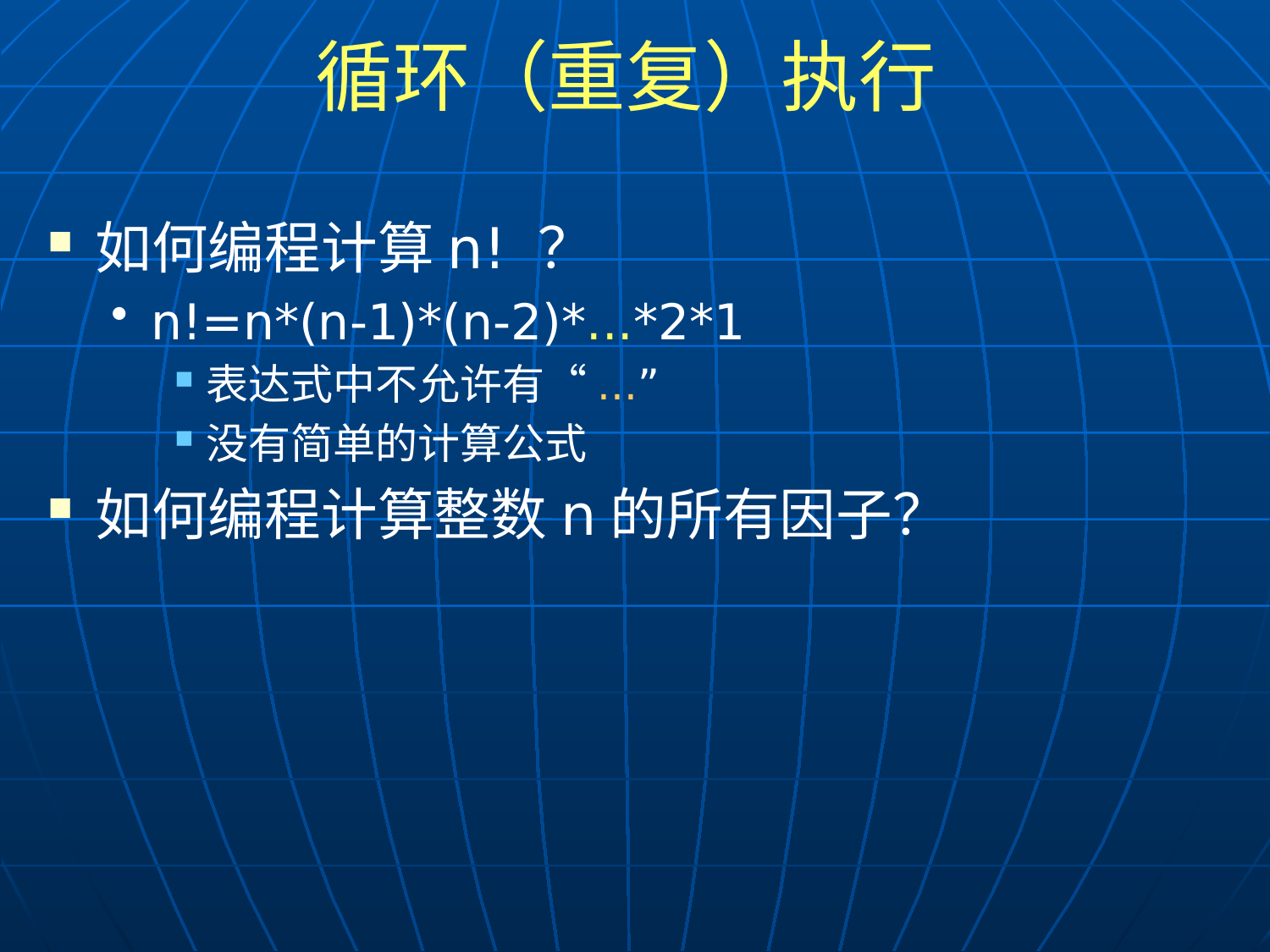

# 循环（重复）执行
如何编程计算n! ？
n!=n*(n-1)*(n-2)*...*2*1
表达式中不允许有“...”
没有简单的计算公式
如何编程计算整数n的所有因子？